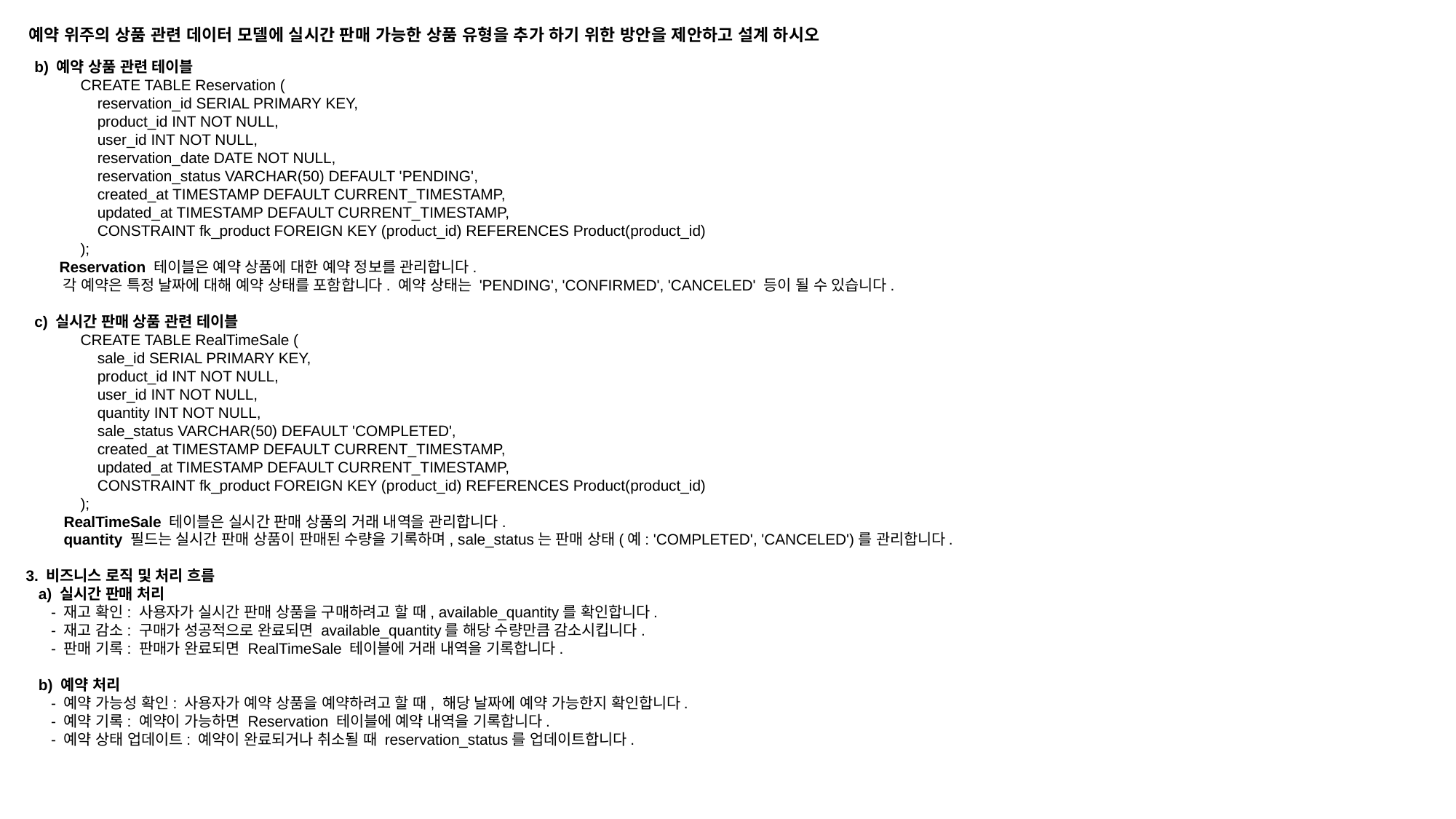

예약 위주의 상품 관련 데이터 모델에 실시간 판매 가능한 상품 유형을 추가 하기 위한 방안을 제안하고 설계 하시오
  b) 예약 상품 관련 테이블
CREATE TABLE Reservation (
    reservation_id SERIAL PRIMARY KEY,
    product_id INT NOT NULL,
    user_id INT NOT NULL,
    reservation_date DATE NOT NULL,
    reservation_status VARCHAR(50) DEFAULT 'PENDING',
    created_at TIMESTAMP DEFAULT CURRENT_TIMESTAMP,
    updated_at TIMESTAMP DEFAULT CURRENT_TIMESTAMP,
    CONSTRAINT fk_product FOREIGN KEY (product_id) REFERENCES Product(product_id)
);
        Reservation 테이블은 예약 상품에 대한 예약 정보를 관리합니다.
        각 예약은 특정 날짜에 대해 예약 상태를 포함합니다. 예약 상태는 'PENDING', 'CONFIRMED', 'CANCELED' 등이 될 수 있습니다.

  c) 실시간 판매 상품 관련 테이블
CREATE TABLE RealTimeSale (
    sale_id SERIAL PRIMARY KEY,
    product_id INT NOT NULL,
    user_id INT NOT NULL,
    quantity INT NOT NULL,
    sale_status VARCHAR(50) DEFAULT 'COMPLETED',
    created_at TIMESTAMP DEFAULT CURRENT_TIMESTAMP,
    updated_at TIMESTAMP DEFAULT CURRENT_TIMESTAMP,
    CONSTRAINT fk_product FOREIGN KEY (product_id) REFERENCES Product(product_id)
);
         RealTimeSale 테이블은 실시간 판매 상품의 거래 내역을 관리합니다.
         quantity 필드는 실시간 판매 상품이 판매된 수량을 기록하며, sale_status는 판매 상태(예: 'COMPLETED', 'CANCELED')를 관리합니다.

3. 비즈니스 로직 및 처리 흐름
   a) 실시간 판매 처리
      - 재고 확인: 사용자가 실시간 판매 상품을 구매하려고 할 때, available_quantity를 확인합니다.
      - 재고 감소: 구매가 성공적으로 완료되면 available_quantity를 해당 수량만큼 감소시킵니다.
      - 판매 기록: 판매가 완료되면 RealTimeSale 테이블에 거래 내역을 기록합니다.

   b) 예약 처리
      - 예약 가능성 확인: 사용자가 예약 상품을 예약하려고 할 때, 해당 날짜에 예약 가능한지 확인합니다.
      - 예약 기록: 예약이 가능하면 Reservation 테이블에 예약 내역을 기록합니다.
      - 예약 상태 업데이트: 예약이 완료되거나 취소될 때 reservation_status를 업데이트합니다.